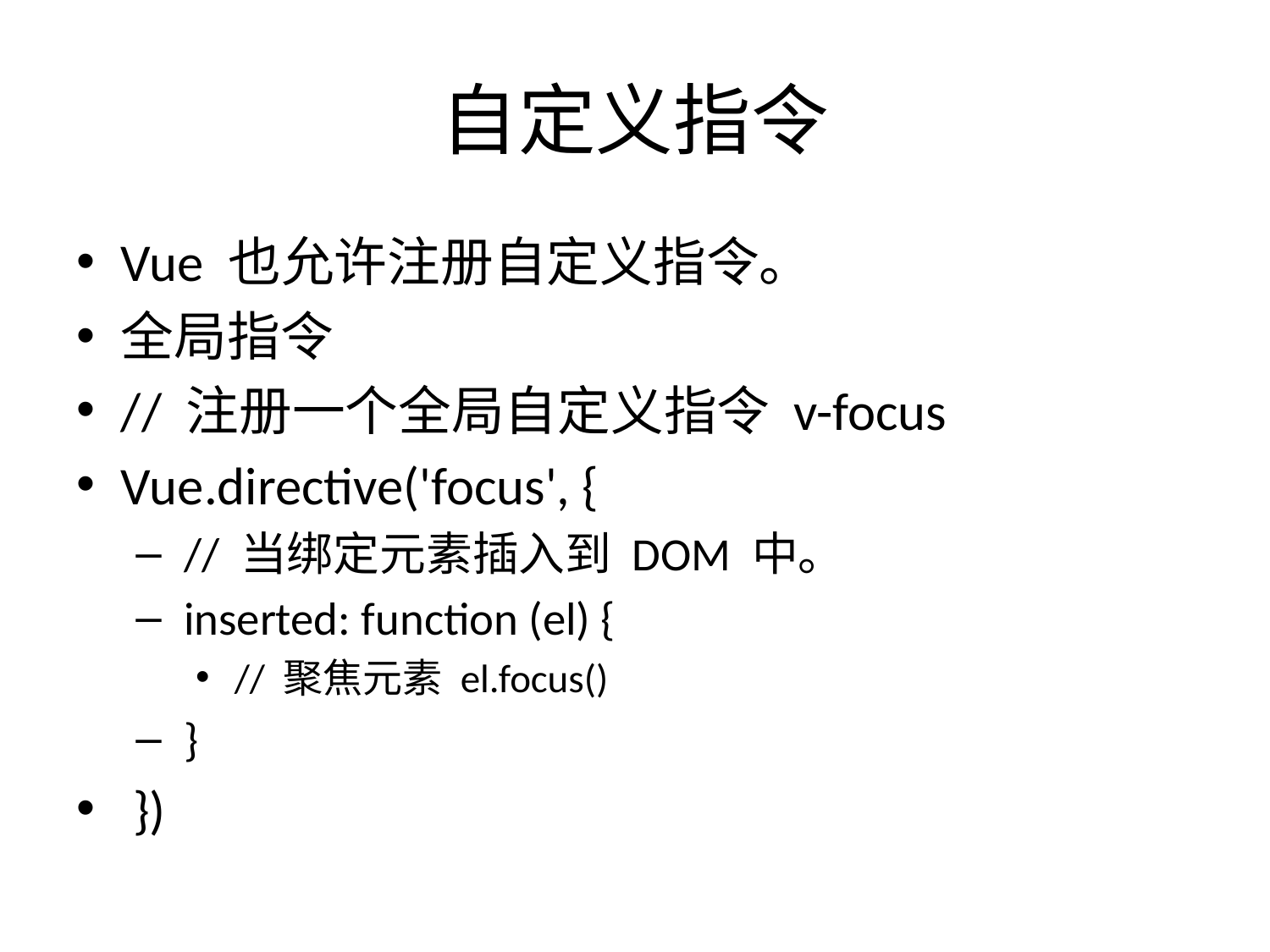

# 自定义指令
Vue 也允许注册自定义指令。
全局指令
// 注册一个全局自定义指令 v-focus
Vue.directive('focus', {
 // 当绑定元素插入到 DOM 中。
 inserted: function (el) {
 // 聚焦元素 el.focus()
 }
 })